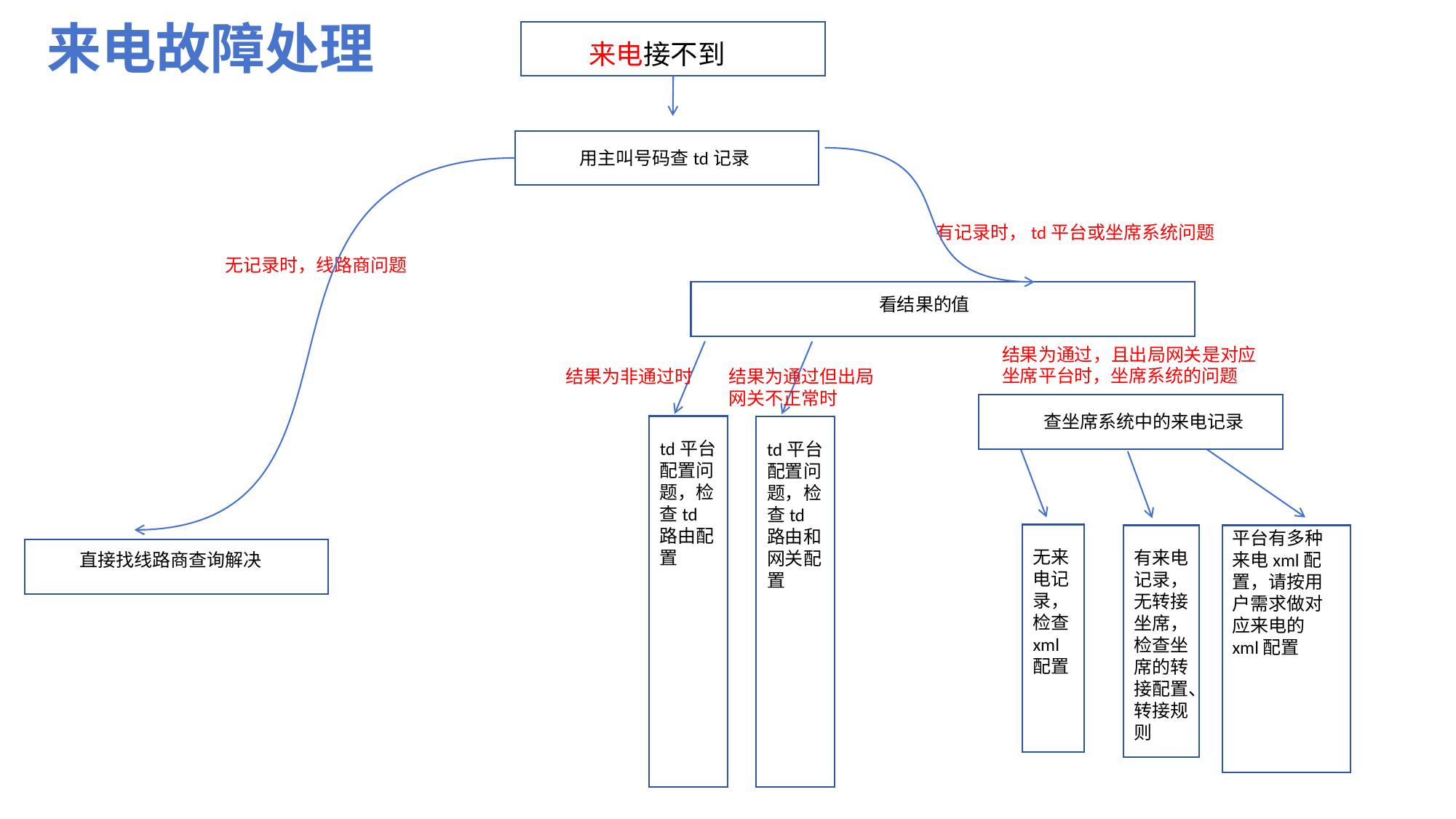

来电故障处理

来电接不到

用主叫号码查td记录
有记录时，td平台或坐席系统问题
无记录时，线路商问题

看结果的值
结果为通过，且出局网关是对应坐席平台时，坐席系统的问题
结果为非通过时
结果为通过但出局网关不正常时

查坐席系统中的来电记录

td平台配置问题，检查td路由配置
td平台配置问题，检查td路由和网关配置
平台有多种来电xml配置，请按用户需求做对应来电的xml配置

无来电记录，检查xml配置
有来电记录，无转接坐席，检查坐席的转接配置、转接规则
直接找线路商查询解决